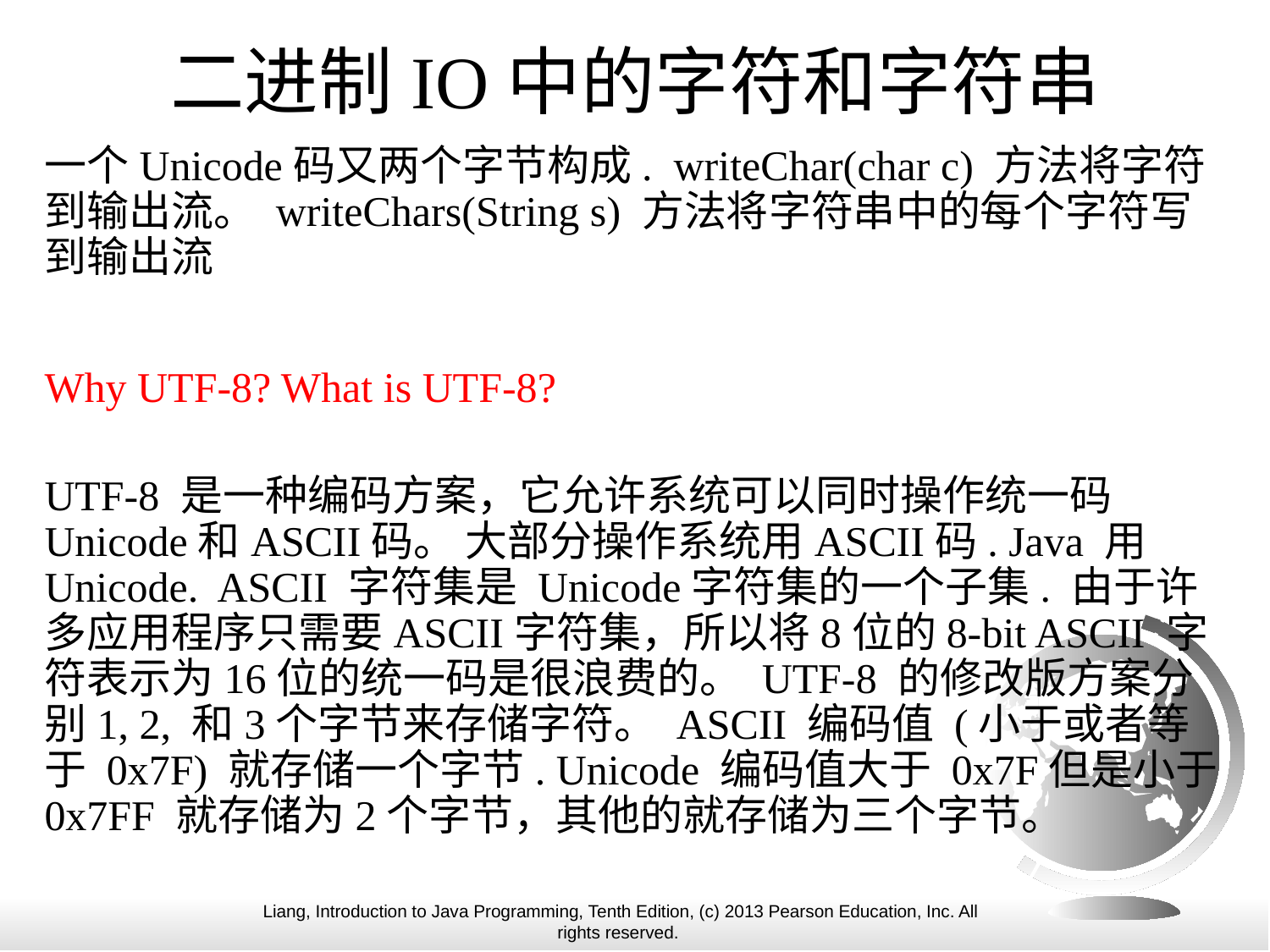

# 二进制IO中的字符和字符串
一个Unicode码又两个字节构成.  writeChar(char c) 方法将字符到输出流。 writeChars(String s) 方法将字符串中的每个字符写到输出流
Why UTF-8? What is UTF-8?

UTF-8 是一种编码方案，它允许系统可以同时操作统一码Unicode和ASCII码。 大部分操作系统用ASCII码. Java 用 Unicode.  ASCII 字符集是 Unicode字符集的一个子集. 由于许多应用程序只需要ASCII字符集，所以将8位的8-bit ASCII 字符表示为16位的统一码是很浪费的。 UTF-8 的修改版方案分别1, 2, 和3个字节来存储字符。 ASCII 编码值 (小于或者等于 0x7F) 就存储一个字节. Unicode 编码值大于 0x7F但是小于 0x7FF 就存储为2个字节，其他的就存储为三个字节。
17